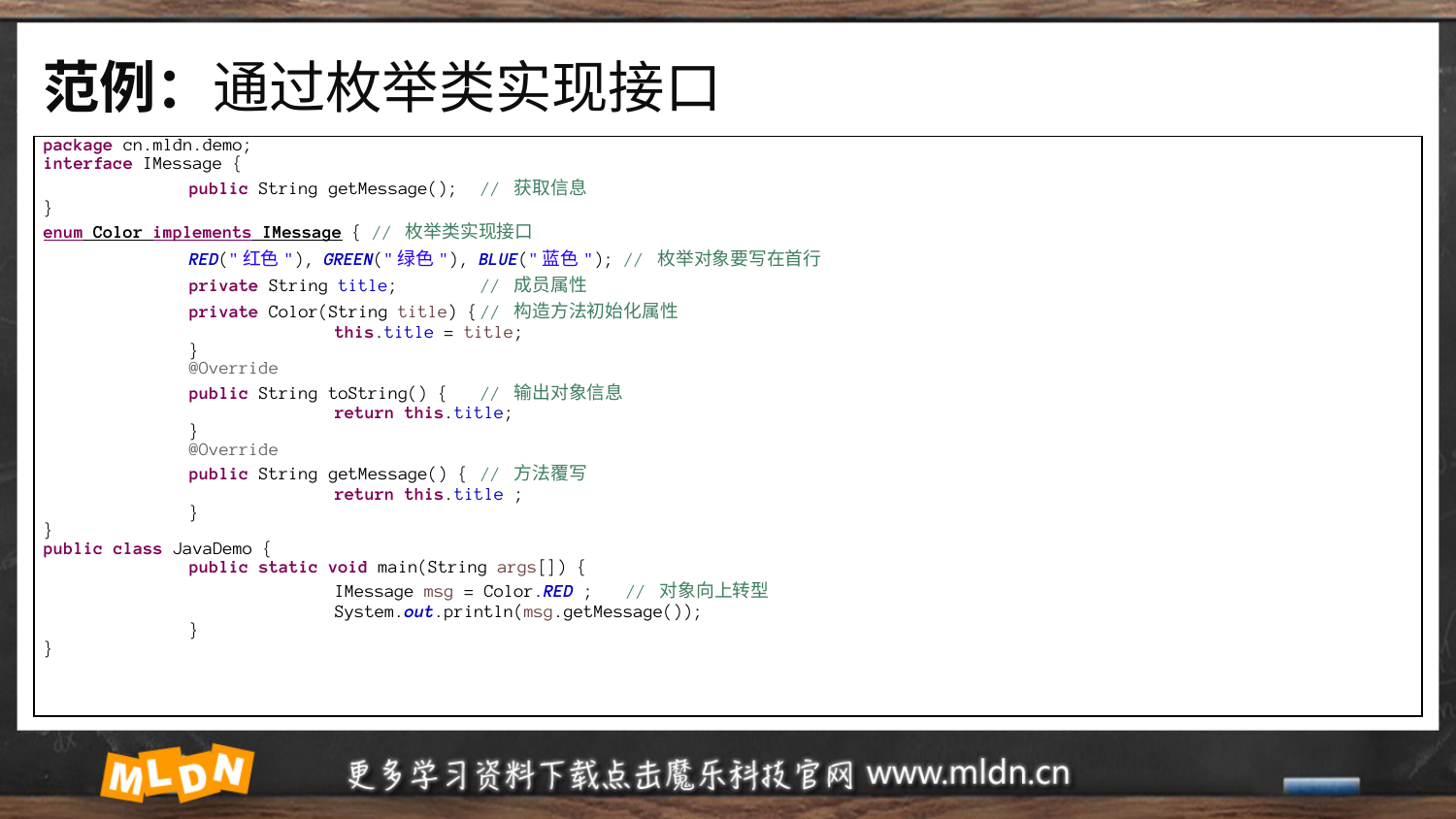

# 范例：通过枚举类实现接口
| package cn.mldn.demo; interface IMessage { public String getMessage(); // 获取信息 } enum Color implements IMessage { // 枚举类实现接口 RED("红色"), GREEN("绿色"), BLUE("蓝色"); // 枚举对象要写在首行 private String title; // 成员属性 private Color(String title) { // 构造方法初始化属性 this.title = title; } @Override public String toString() { // 输出对象信息 return this.title; } @Override public String getMessage() { // 方法覆写 return this.title ; } } public class JavaDemo { public static void main(String args[]) { IMessage msg = Color.RED ; // 对象向上转型 System.out.println(msg.getMessage()); } } |
| --- |